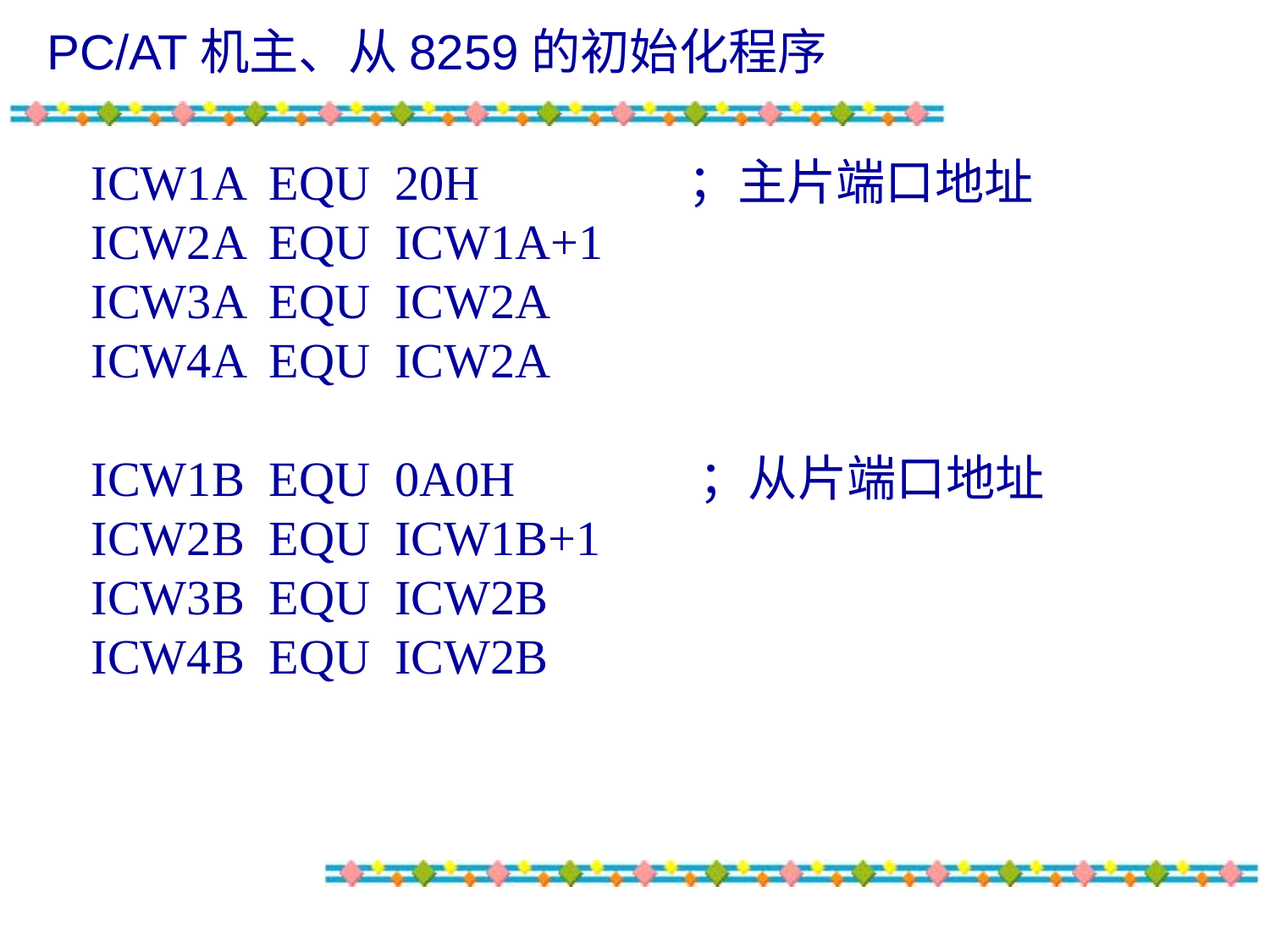

PC/AT机主、从8259的初始化程序
ICW1A  EQU  20H                ；主片端口地址
ICW2A  EQU  ICW1A+1
ICW3A  EQU  ICW2A
ICW4A  EQU  ICW2A

ICW1B  EQU  0A0H              ；从片端口地址
ICW2B  EQU  ICW1B+1
ICW3B  EQU  ICW2B
ICW4B  EQU  ICW2B